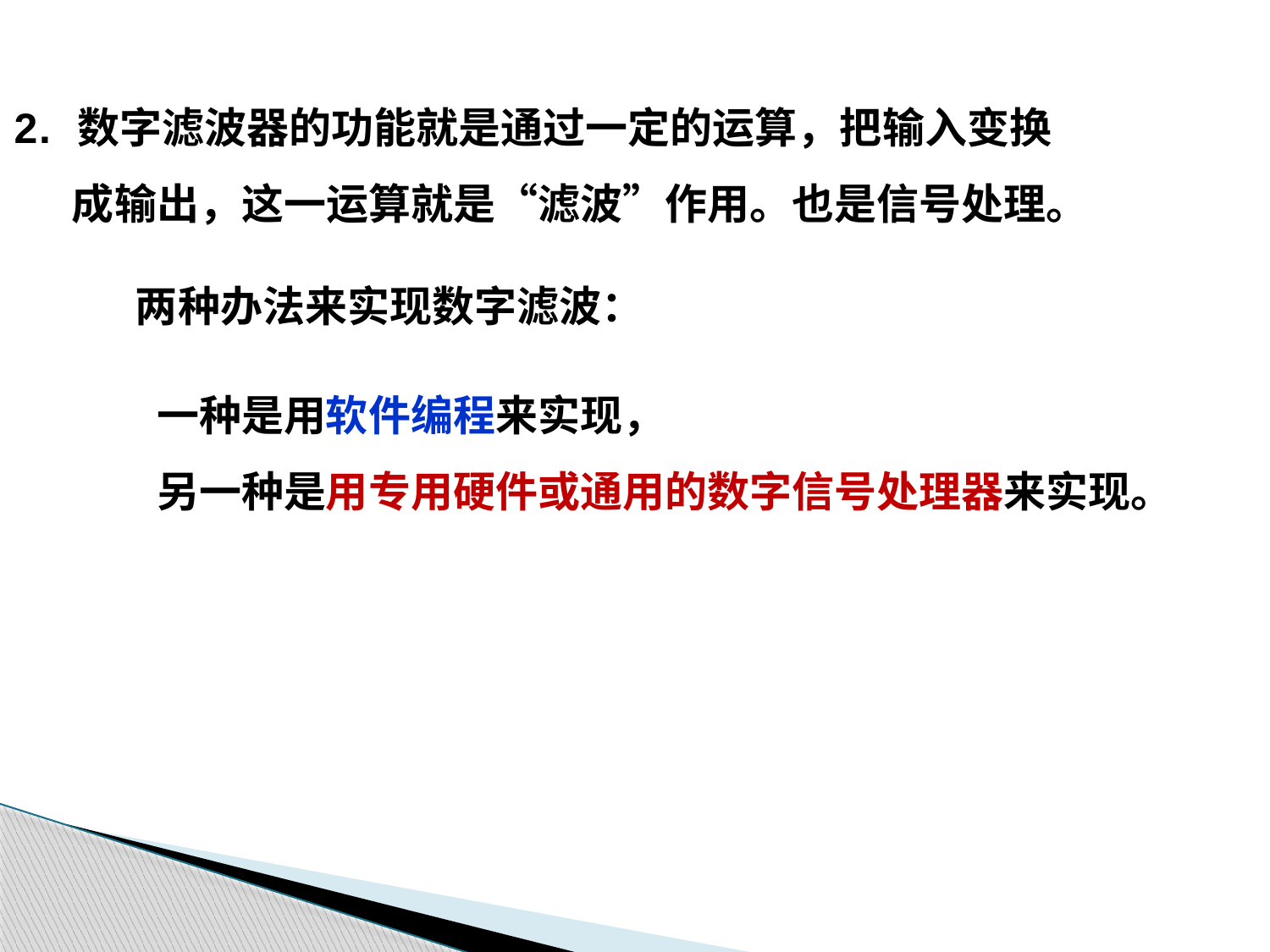

数字滤波器的功能就是通过一定的运算，把输入变换
     成输出，这一运算就是“滤波”作用。也是信号处理。

两种办法来实现数字滤波：
一种是用软件编程来实现，
另一种是用专用硬件或通用的数字信号处理器来实现。